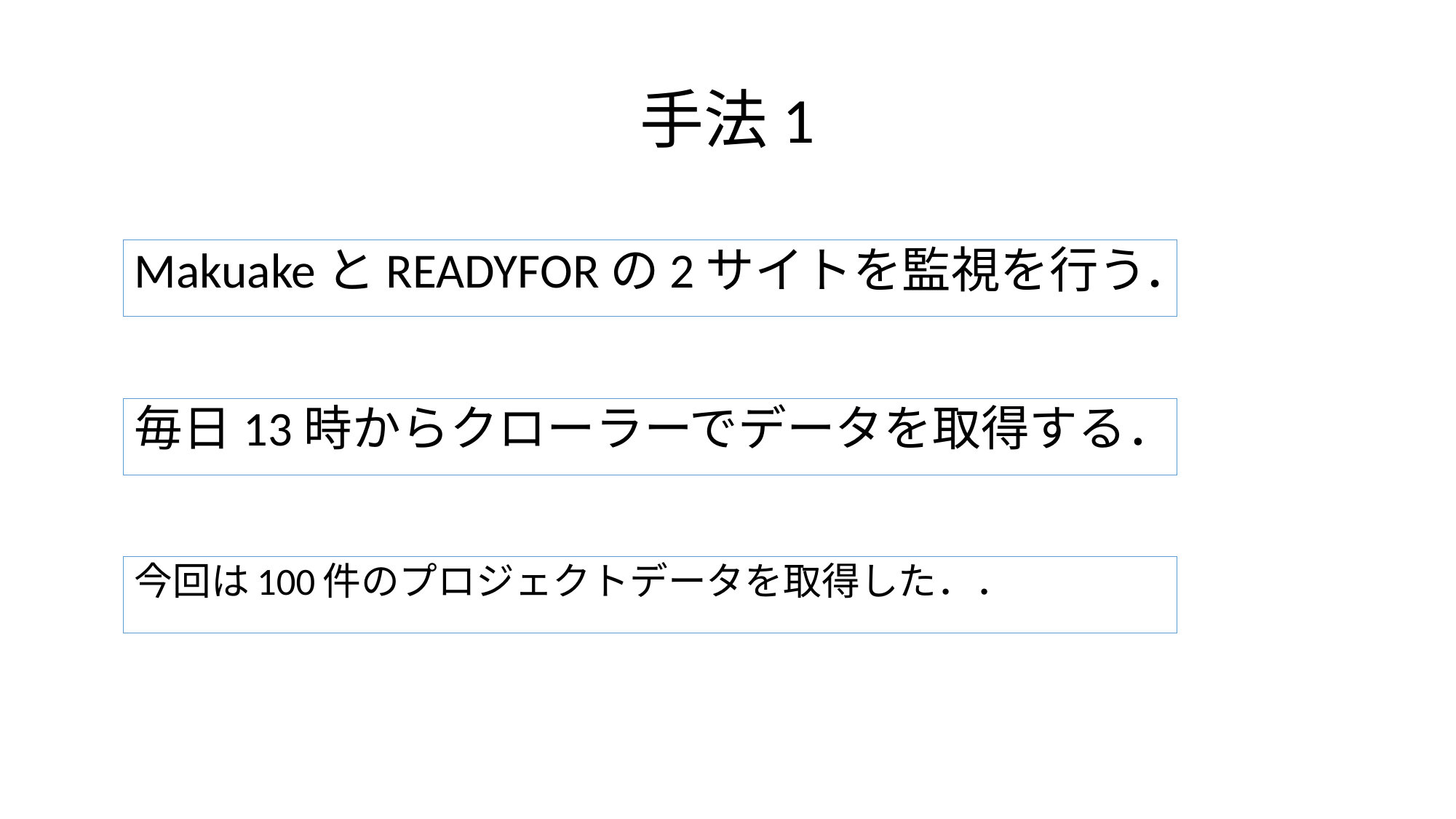

# 手法1
MakuakeとREADYFORの2サイトを監視を行う．

毎日13時からクローラーでデータを取得する．
今回は100件のプロジェクトデータを取得した．．